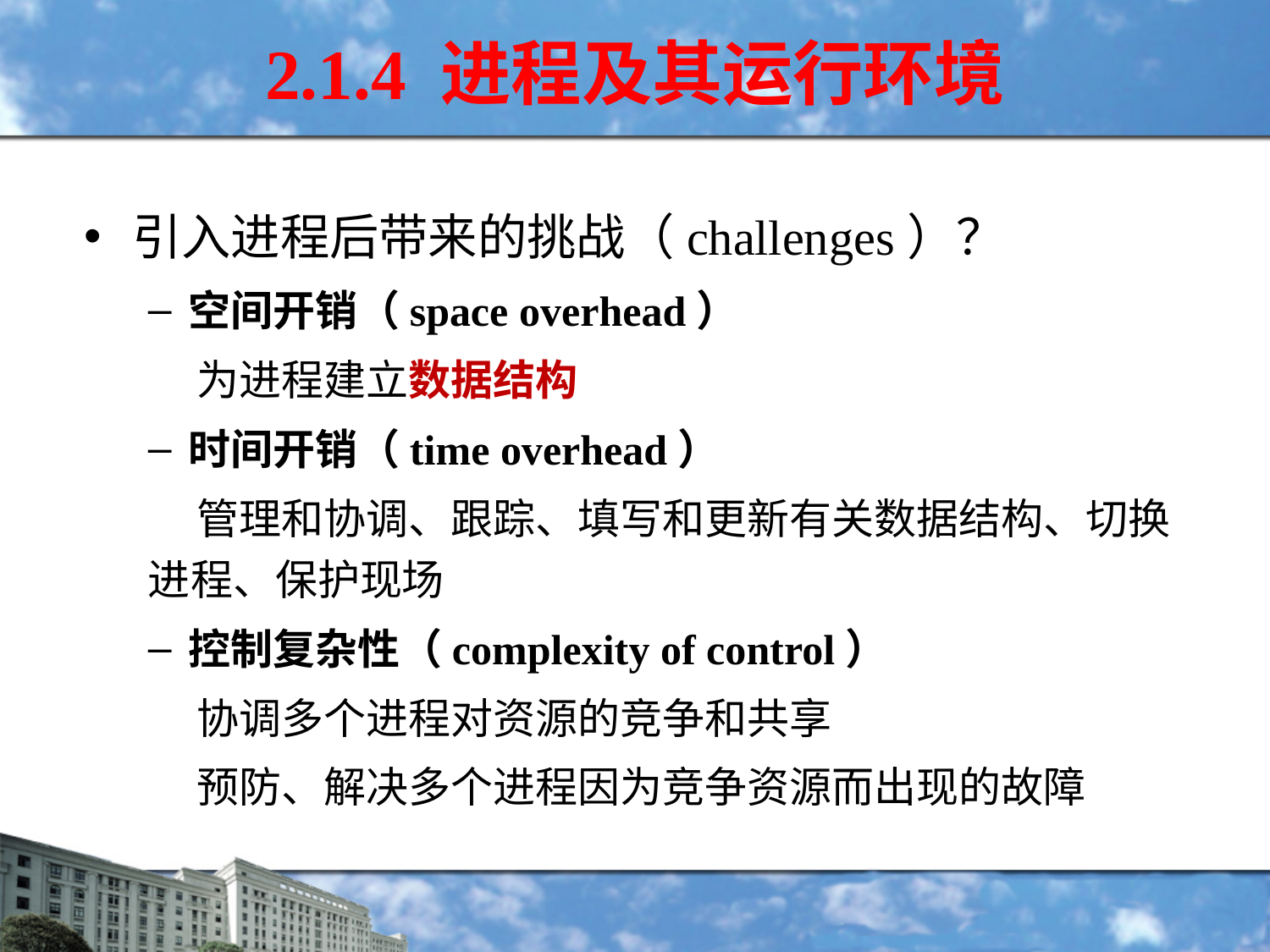

2.1.4 进程及其运行环境
引入进程后带来的挑战（challenges）？
空间开销（space overhead）
    为进程建立数据结构
时间开销（time overhead）
    管理和协调、跟踪、填写和更新有关数据结构、切换进程、保护现场
控制复杂性（complexity of control）
    协调多个进程对资源的竞争和共享
    预防、解决多个进程因为竞争资源而出现的故障